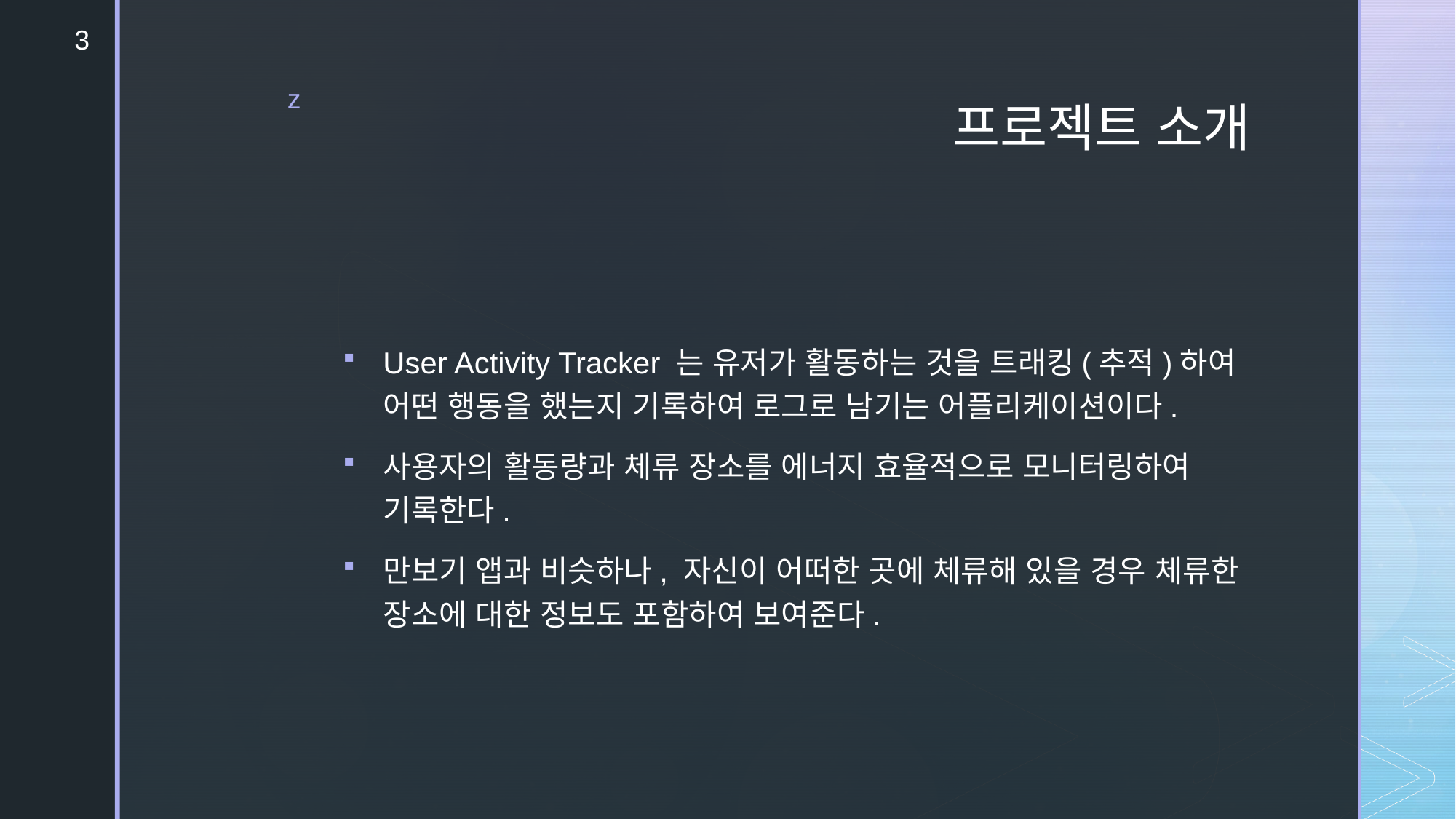

3
# 프로젝트 소개
User Activity Tracker 는 유저가 활동하는 것을 트래킹(추적)하여 어떤 행동을 했는지 기록하여 로그로 남기는 어플리케이션이다.
사용자의 활동량과 체류 장소를 에너지 효율적으로 모니터링하여 기록한다.
만보기 앱과 비슷하나, 자신이 어떠한 곳에 체류해 있을 경우 체류한 장소에 대한 정보도 포함하여 보여준다.